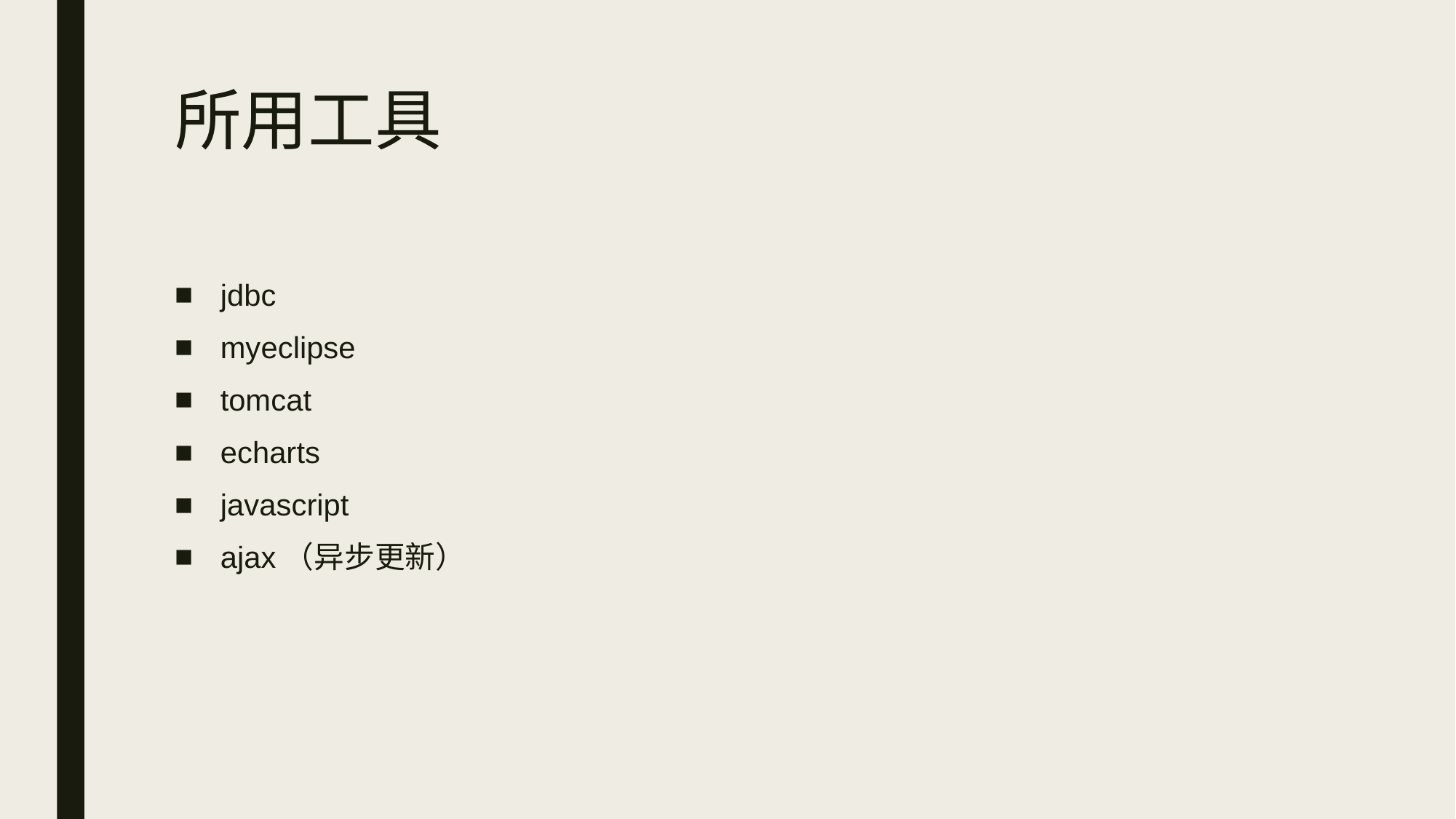

# 所用工具
jdbc
myeclipse
tomcat
echarts
javascript
ajax（异步更新）